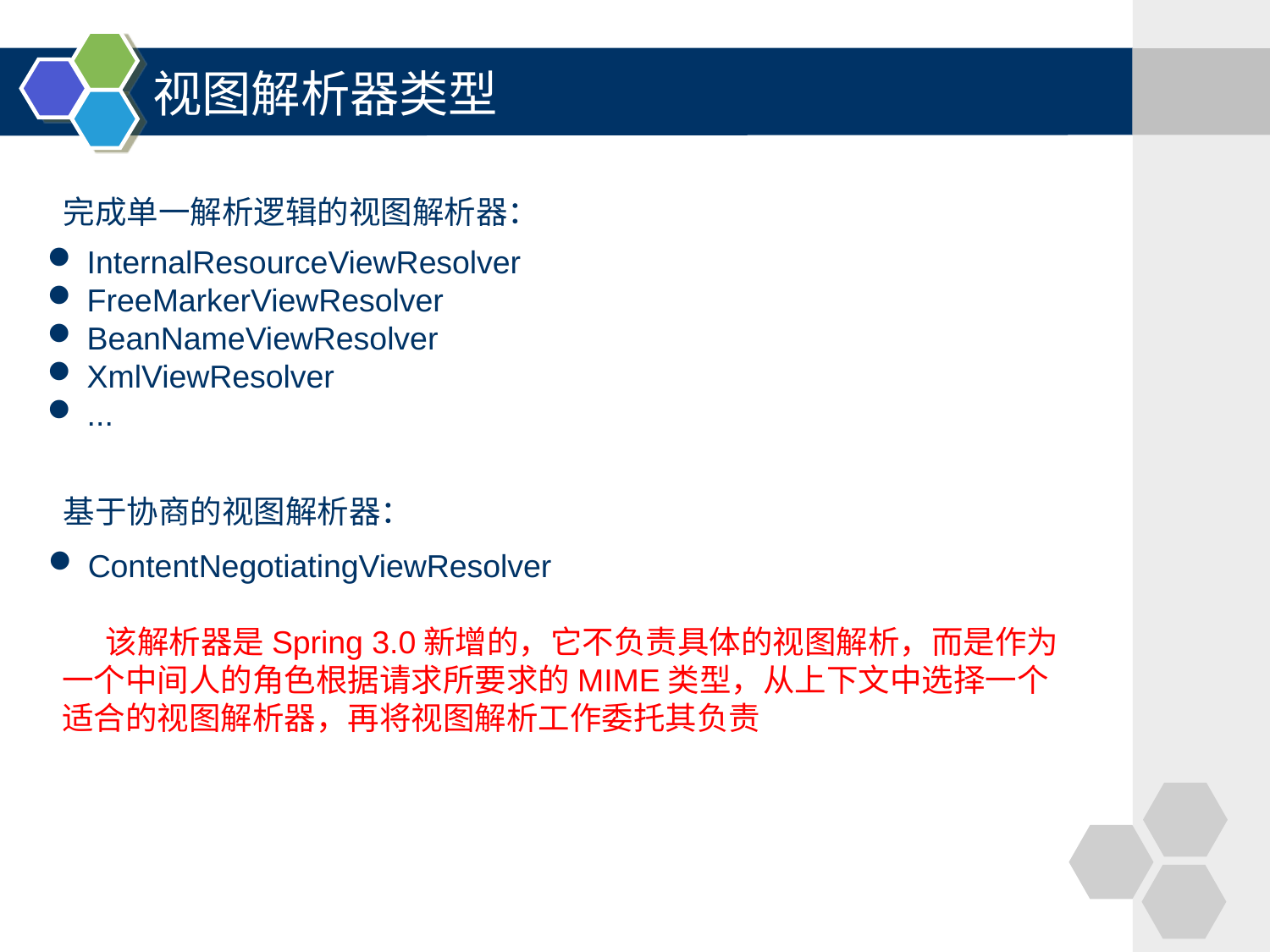

# 视图解析器类型
完成单一解析逻辑的视图解析器：
InternalResourceViewResolver
FreeMarkerViewResolver
BeanNameViewResolver
XmlViewResolver
...
基于协商的视图解析器：
ContentNegotiatingViewResolver
     该解析器是Spring 3.0新增的，它不负责具体的视图解析，而是作为一个中间人的角色根据请求所要求的MIME类型，从上下文中选择一个适合的视图解析器，再将视图解析工作委托其负责